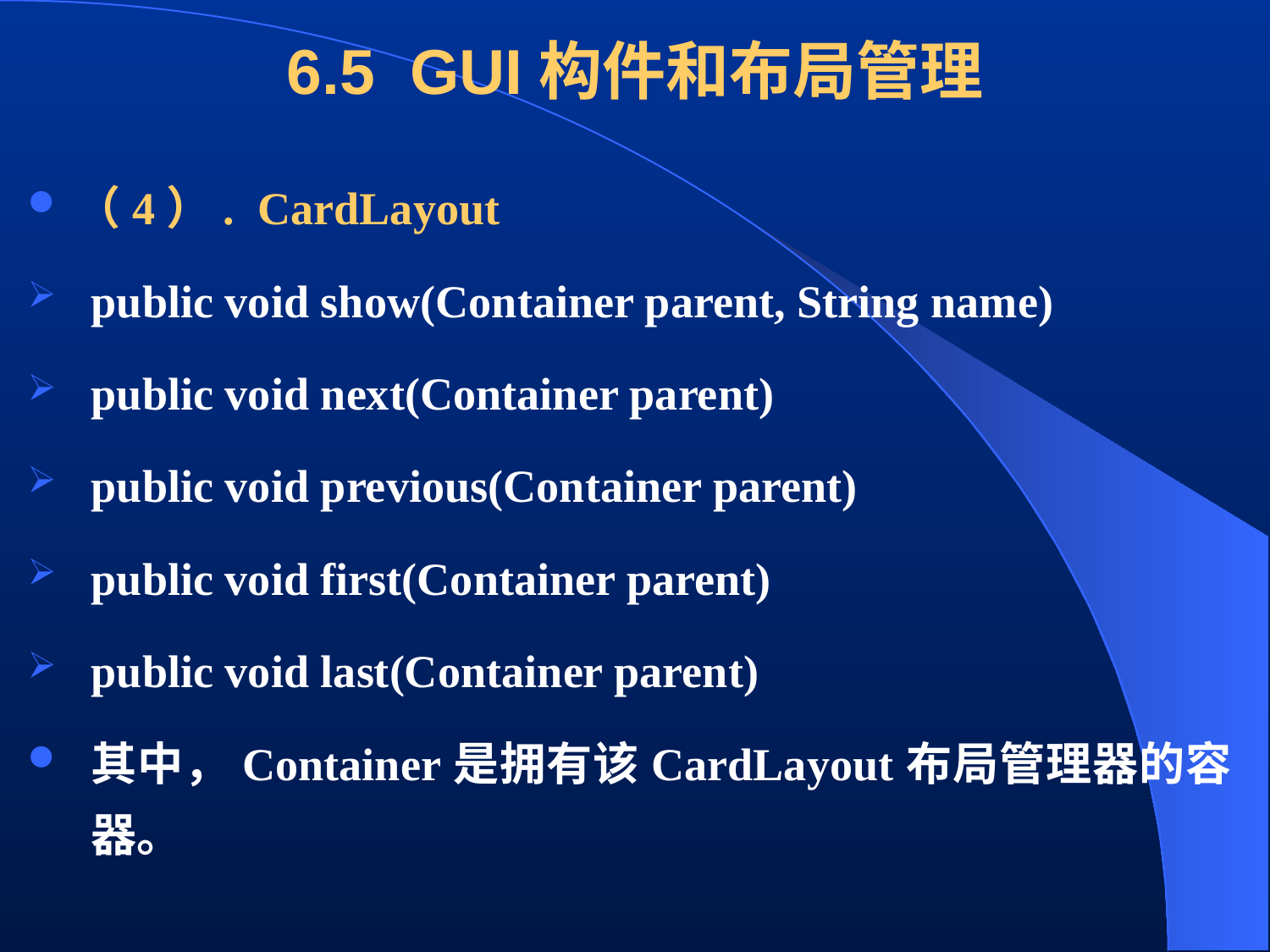

# 6.5  GUI构件和布局管理
（4）.  CardLayout
public void show(Container parent, String name)
public void next(Container parent)
public void previous(Container parent)
public void first(Container parent)
public void last(Container parent)
其中，Container是拥有该CardLayout布局管理器的容器。